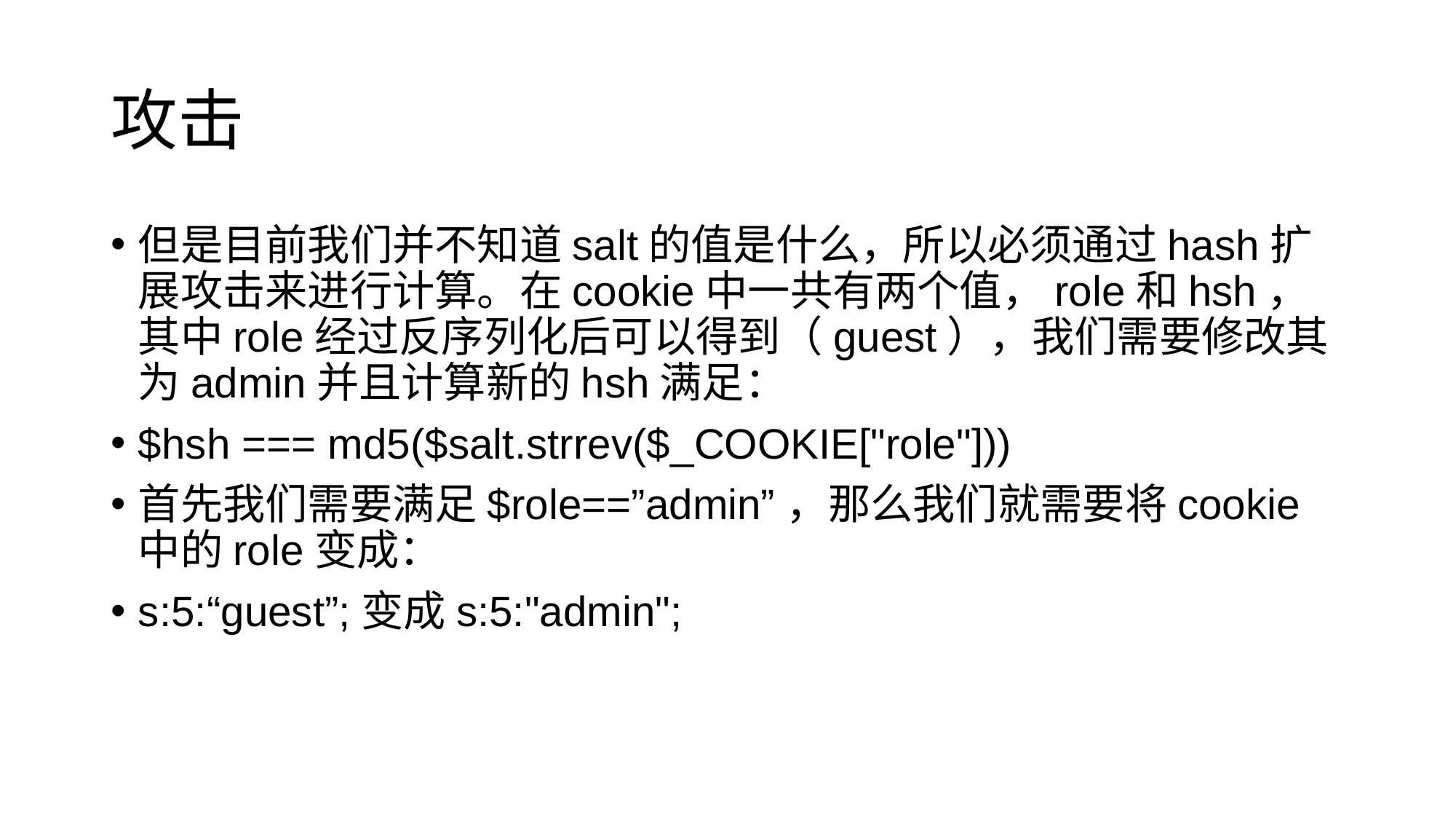

# 攻击
但是目前我们并不知道salt的值是什么，所以必须通过hash扩展攻击来进行计算。在cookie中一共有两个值，role和hsh，其中role经过反序列化后可以得到（guest），我们需要修改其为admin并且计算新的hsh满足：
$hsh === md5($salt.strrev($_COOKIE["role"]))
首先我们需要满足$role==”admin”，那么我们就需要将cookie中的role变成：
s:5:“guest”;变成s:5:"admin";